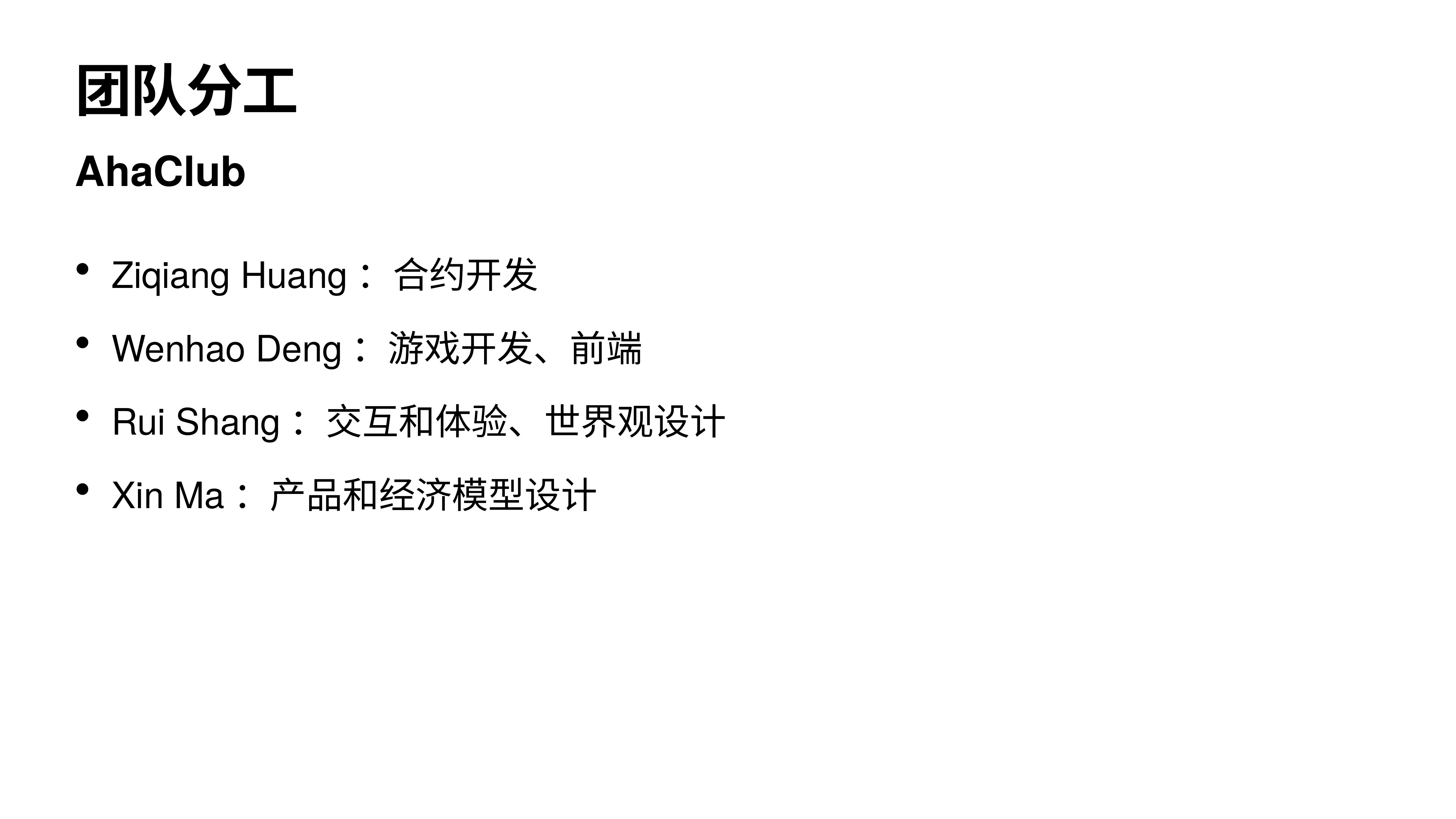

# 团队分工
AhaClub
Ziqiang Huang：合约开发
Wenhao Deng：游戏开发、前端
Rui Shang：交互和体验、世界观设计
Xin Ma：产品和经济模型设计